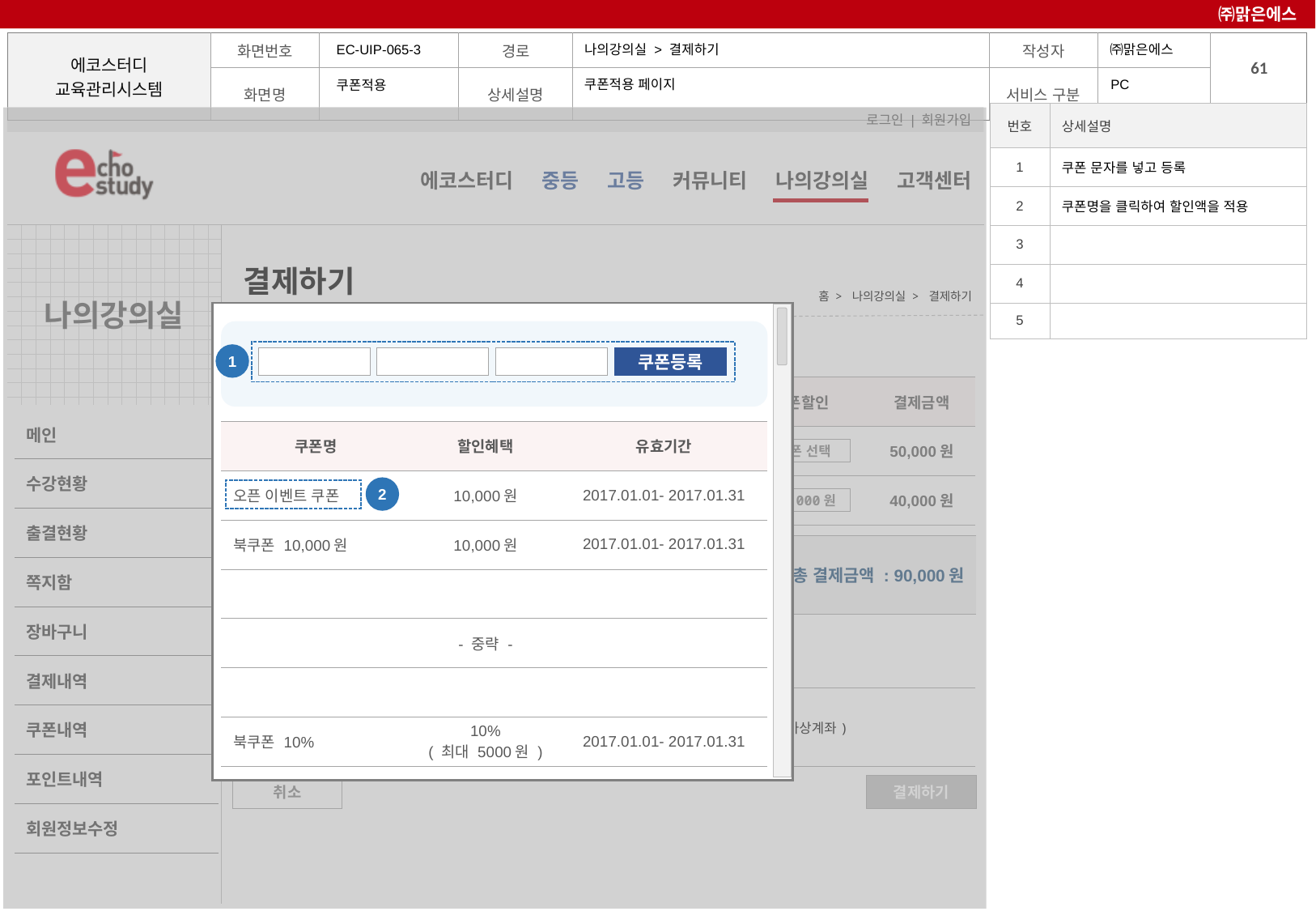

㈜맑은에스
나의강의실 > 결제하기
EC-UIP-065-3
PC
쿠폰적용 페이지
쿠폰적용
| 번호 | 상세설명 |
| --- | --- |
| 1 | 쿠폰 문자를 넣고 등록 |
| 2 | 쿠폰명을 클릭하여 할인액을 적용 |
| 3 |  |
| 4 |  |
| 5 |  |

# 결제하기
홈 > 나의강의실 > 결제하기
|  |
| --- |

주문 과정

1

쿠폰등록
| No | 과정명 | 금액 | 쿠폰할인 | 결제금액 |
| --- | --- | --- | --- | --- |
| 1 | [2016]개정판 중학영문법 3800제 1학년 | 50,000원 |  | 50,000원 |
| 2 | [2016]개정판 중학영문법 3800제 3학년 | 50,000원 |  | 40,000원 |
| 쿠폰명 | 할인혜택 | 유효기간 |
| --- | --- | --- |
| 오픈 이벤트 쿠폰 | 10,000원 | 2017.01.01- 2017.01.31 |
| 북쿠폰 10,000원 | 10,000원 | 2017.01.01- 2017.01.31 |
|  |  |  |
|  | - 중략 - |  |
|  |  |  |
| 북쿠폰 10% | 10% ( 최대 5000원 ) | 2017.01.01- 2017.01.31 |
쿠폰 선택
2

10,000원
| 총 과정수 : 2개 | 주문금액 :100,000원 – 할인액 : 10,000원 = 총 결제금액 : 90,000원 |
| --- | --- |
결제방법

|  |
| --- |
신용카드

무통장입금(가상계좌)

실시간계좌이체

취소
결제하기